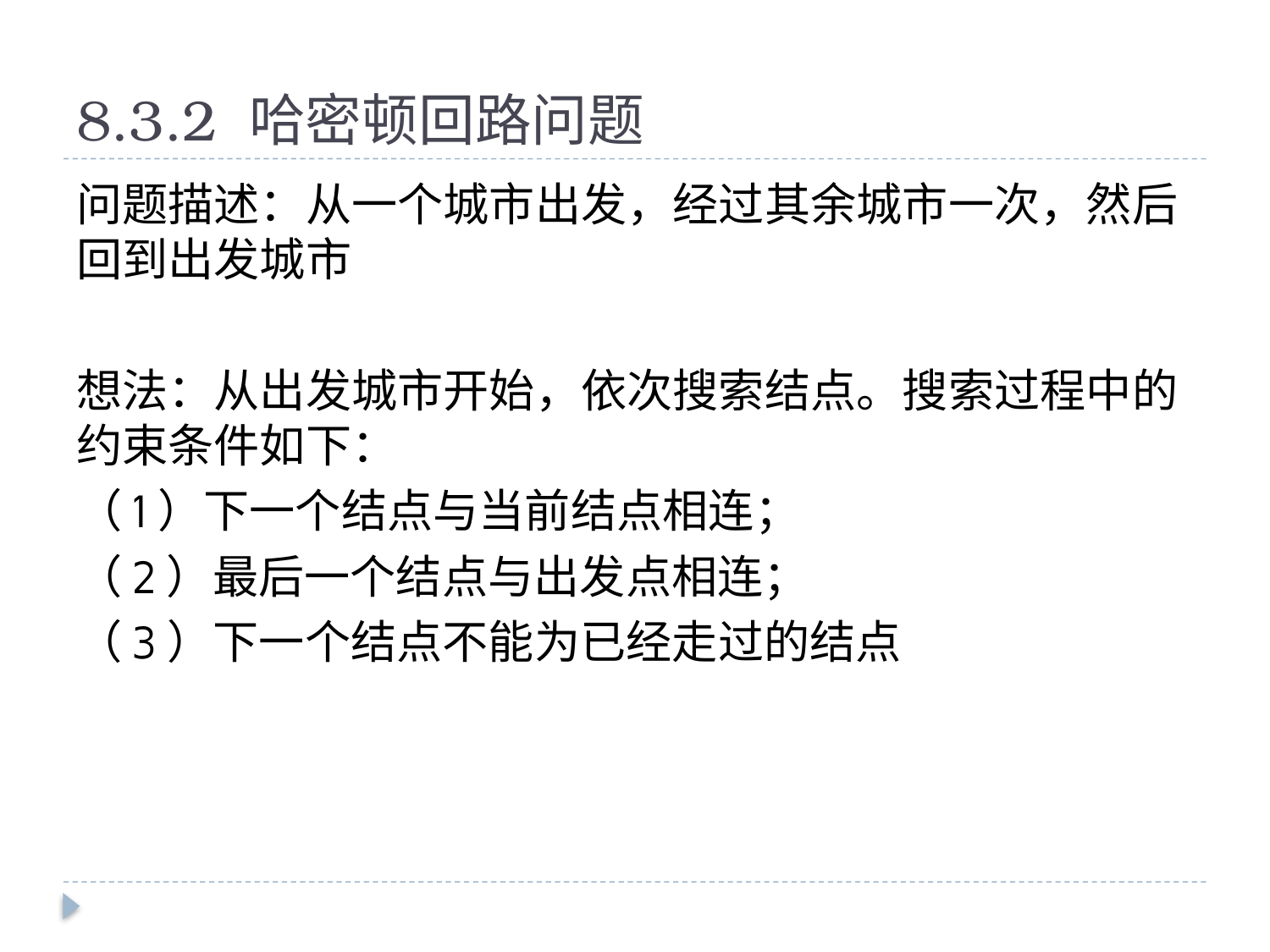

# 8.3.2 哈密顿回路问题
问题描述：从一个城市出发，经过其余城市一次，然后回到出发城市

想法：从出发城市开始，依次搜索结点。搜索过程中的约束条件如下：
（1）下一个结点与当前结点相连；
（2）最后一个结点与出发点相连；
（3）下一个结点不能为已经走过的结点